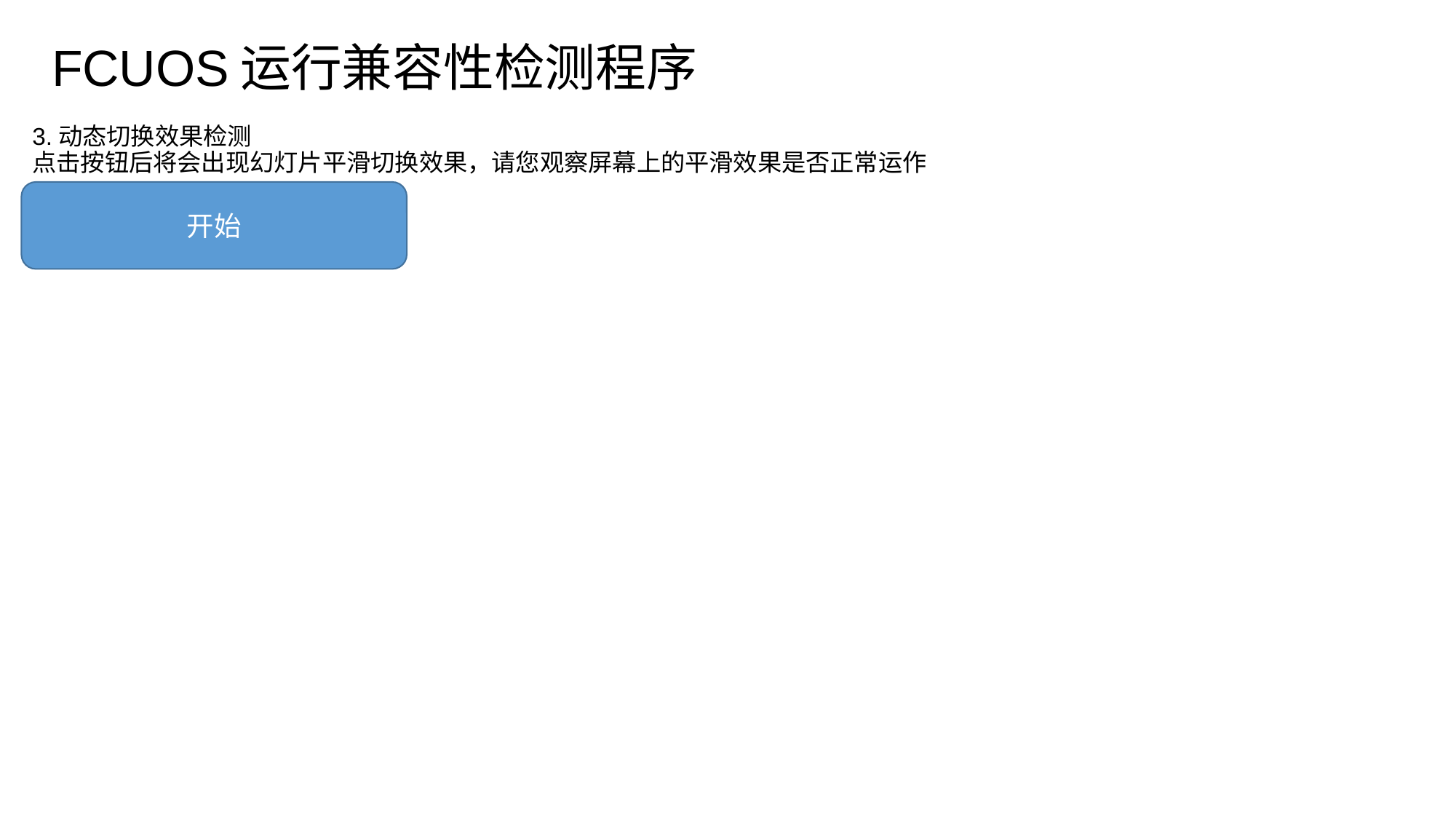

# FCUOS运行兼容性检测程序
3.动态切换效果检测
点击按钮后将会出现幻灯片平滑切换效果，请您观察屏幕上的平滑效果是否正常运作
开始